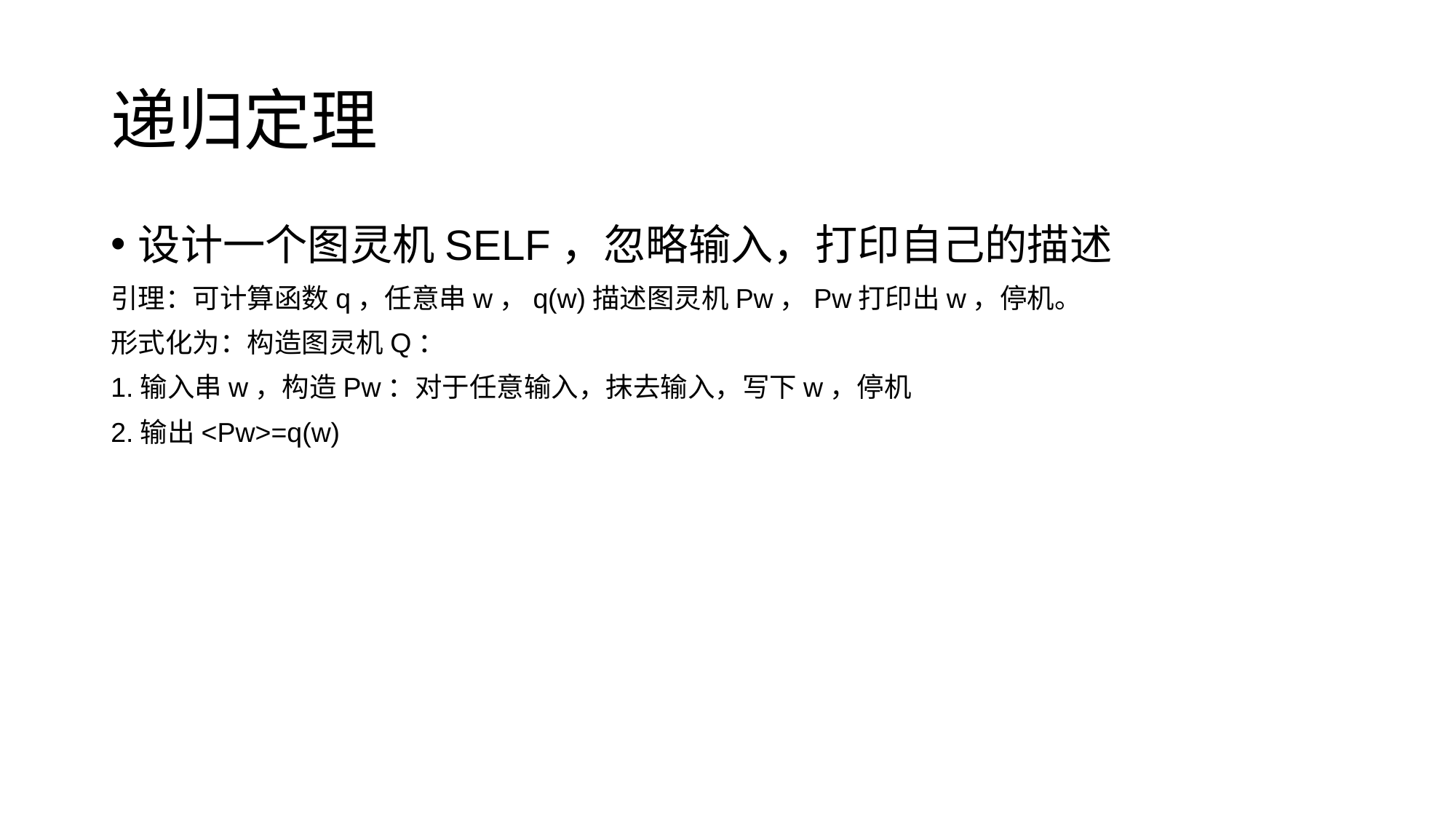

# 递归定理
设计一个图灵机SELF，忽略输入，打印自己的描述
引理：可计算函数q，任意串w，q(w)描述图灵机Pw，Pw打印出w，停机。
形式化为：构造图灵机Q：
1.输入串w，构造Pw：对于任意输入，抹去输入，写下w，停机
2.输出<Pw>=q(w)